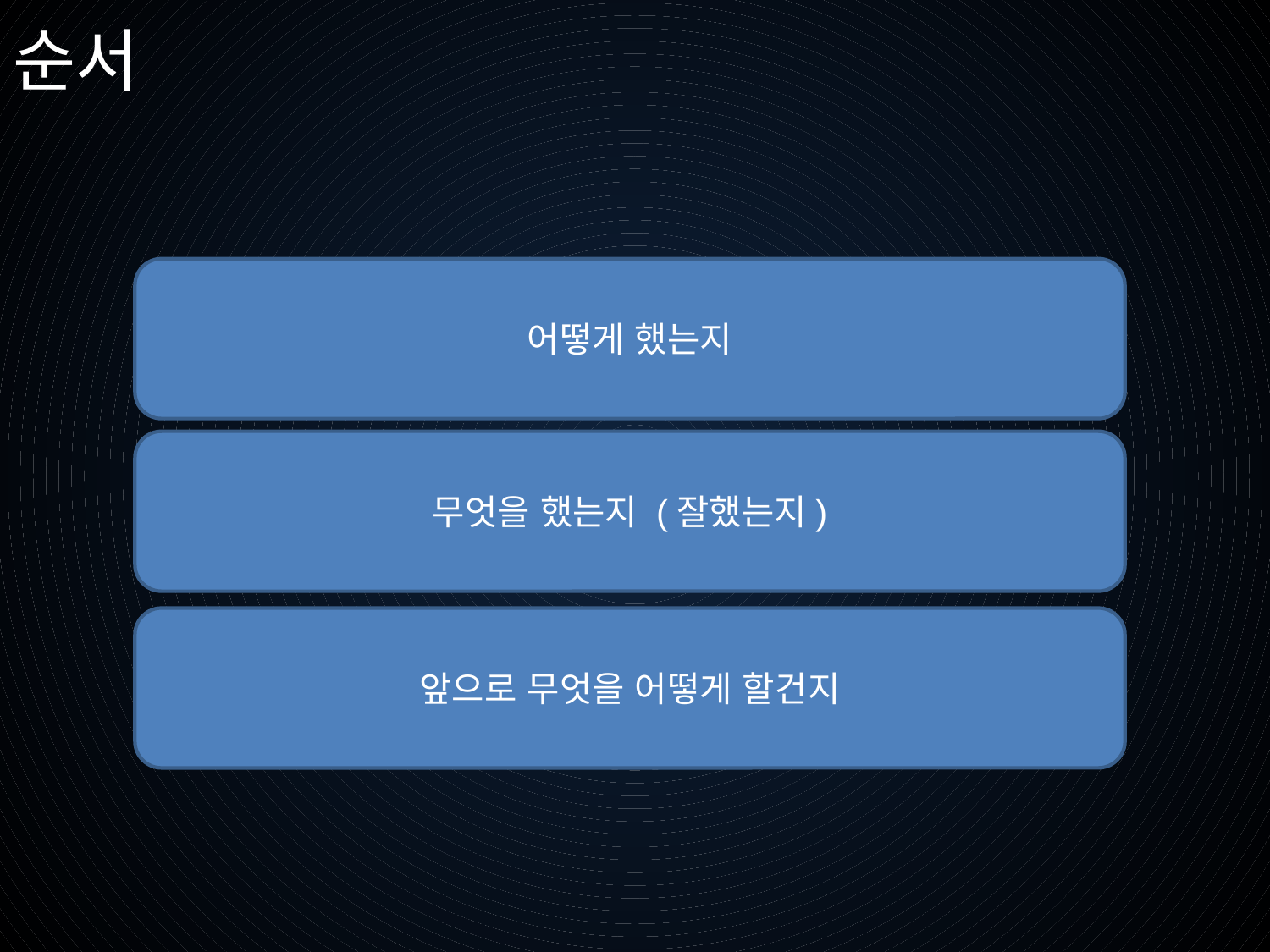

# 순서
어떻게 했는지
무엇을 했는지 (잘했는지)
앞으로 무엇을 어떻게 할건지